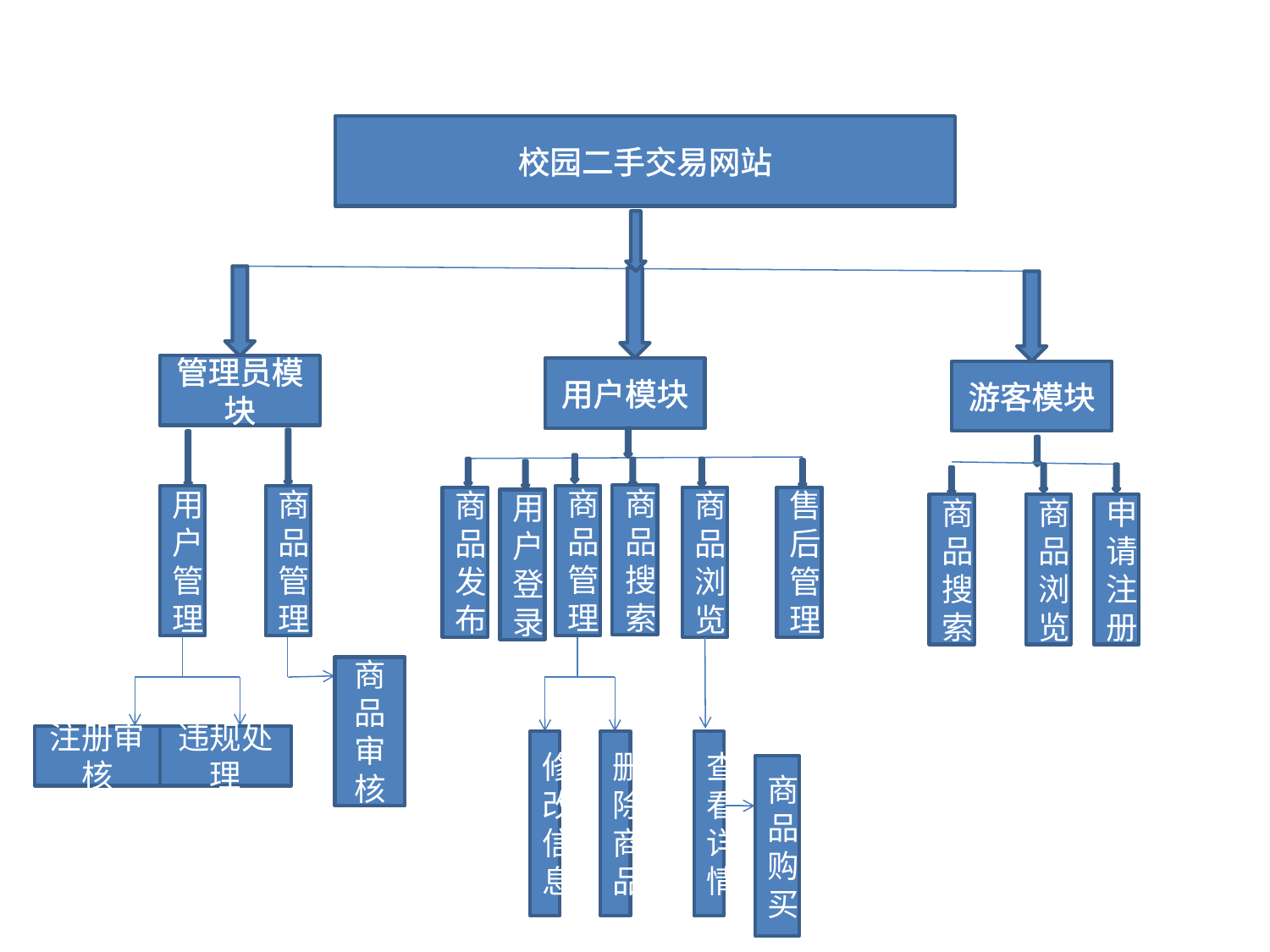

校园二手交易网站

管理员模块
用户模块
游客模块

商品搜索
商品管理
用户管理
商品管理
商品发布
商品浏览
售后管理
用户登录
商品搜索
商品浏览
申请注册
商品审核
注册审核
违规处理
修改信息
删除商品
查看详情
商品购买